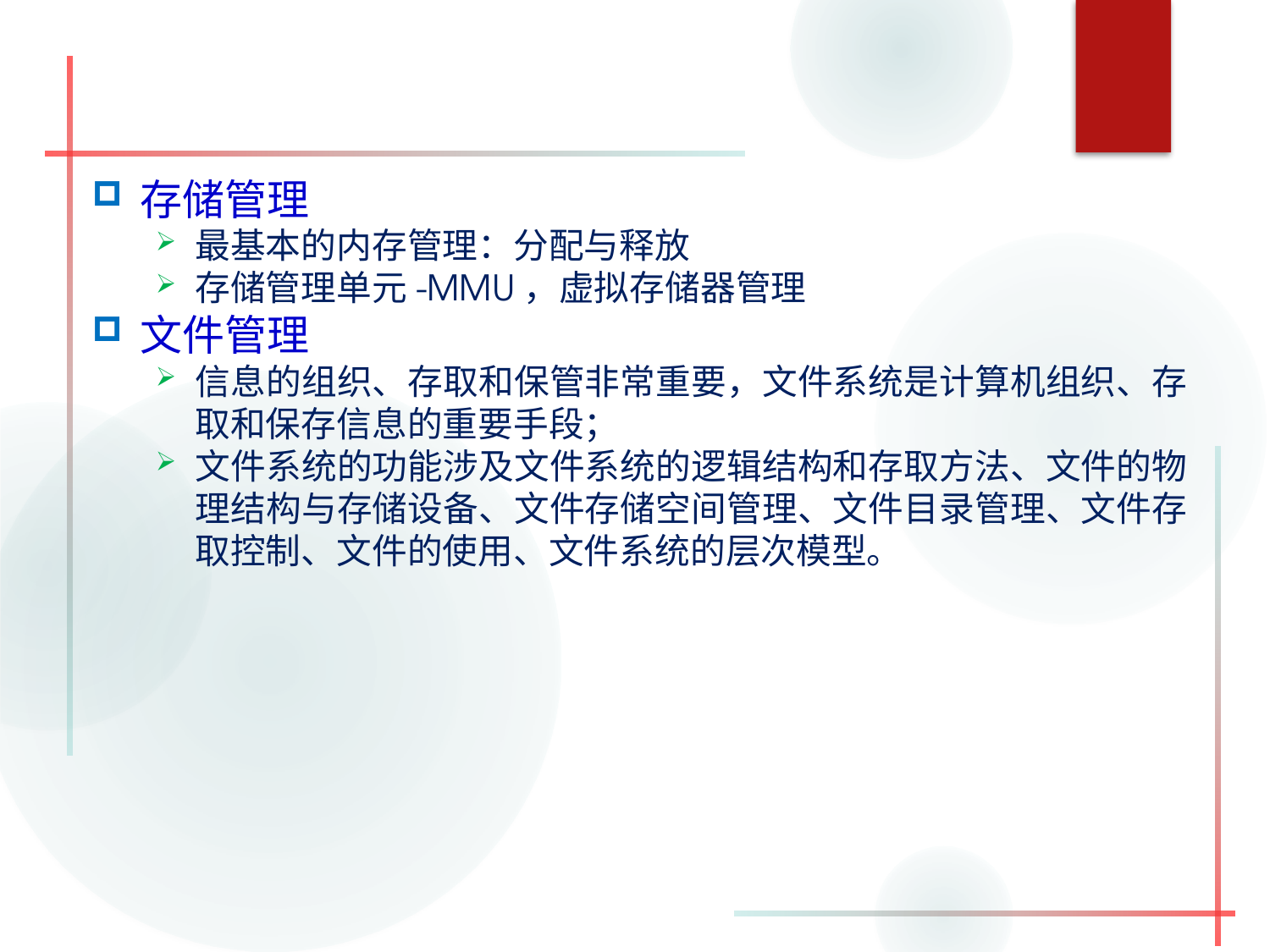

6
#
存储管理
最基本的内存管理：分配与释放
存储管理单元-MMU，虚拟存储器管理
文件管理
信息的组织、存取和保管非常重要，文件系统是计算机组织、存取和保存信息的重要手段；
文件系统的功能涉及文件系统的逻辑结构和存取方法、文件的物理结构与存储设备、文件存储空间管理、文件目录管理、文件存取控制、文件的使用、文件系统的层次模型。